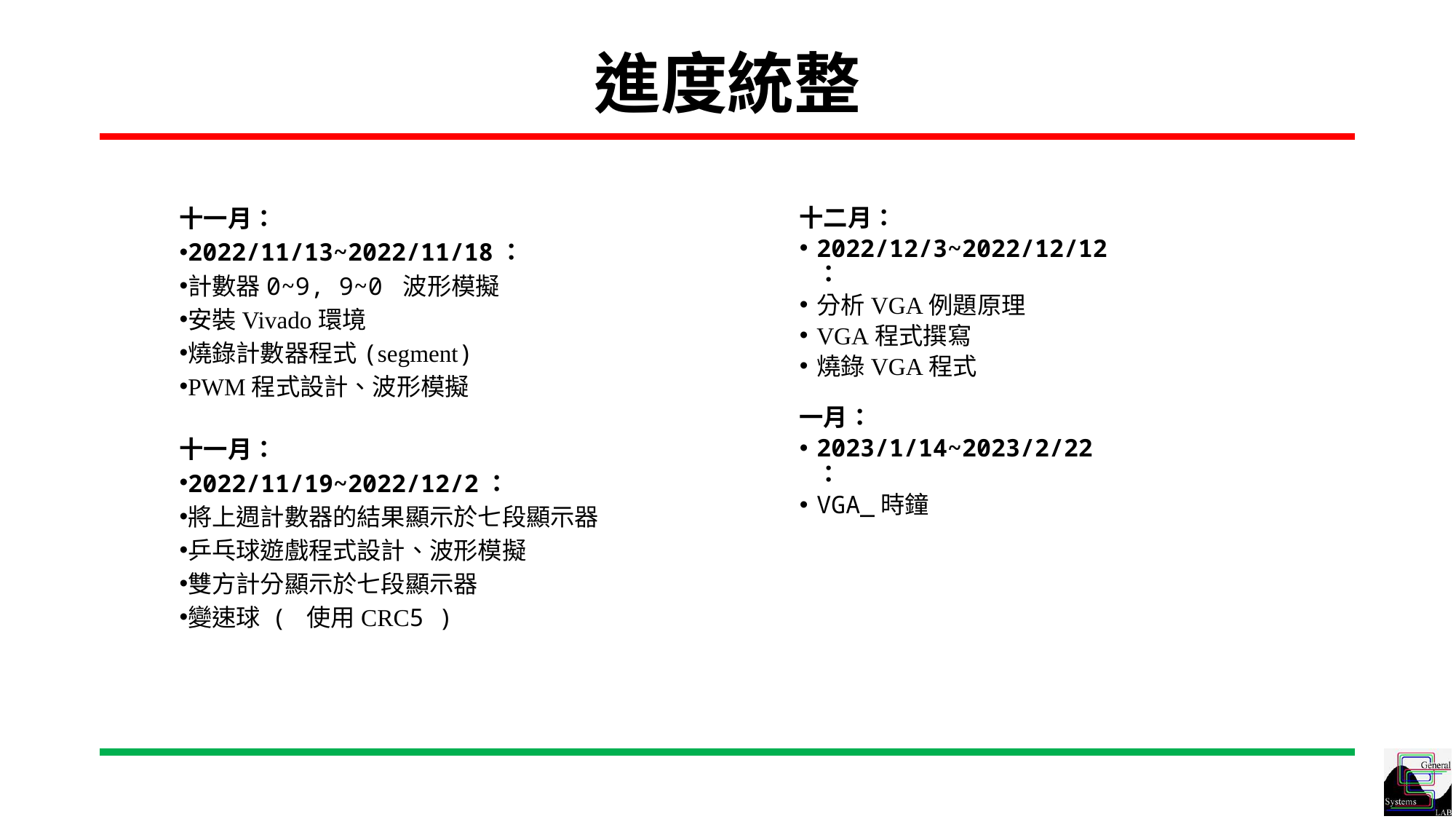

# 進度統整
十一月：
2022/11/13~2022/11/18：
計數器0~9, 9~0 波形模擬
安裝Vivado環境
燒錄計數器程式(segment)
PWM程式設計、波形模擬
十一月：
2022/11/19~2022/12/2：
將上週計數器的結果顯示於七段顯示器
乒乓球遊戲程式設計、波形模擬
雙方計分顯示於七段顯示器
變速球 ( 使用CRC5 )

十二月：
2022/12/3~2022/12/12：
分析VGA例題原理
VGA程式撰寫
燒錄VGA程式
一月：
2023/1/14~2023/2/22：
VGA_時鐘